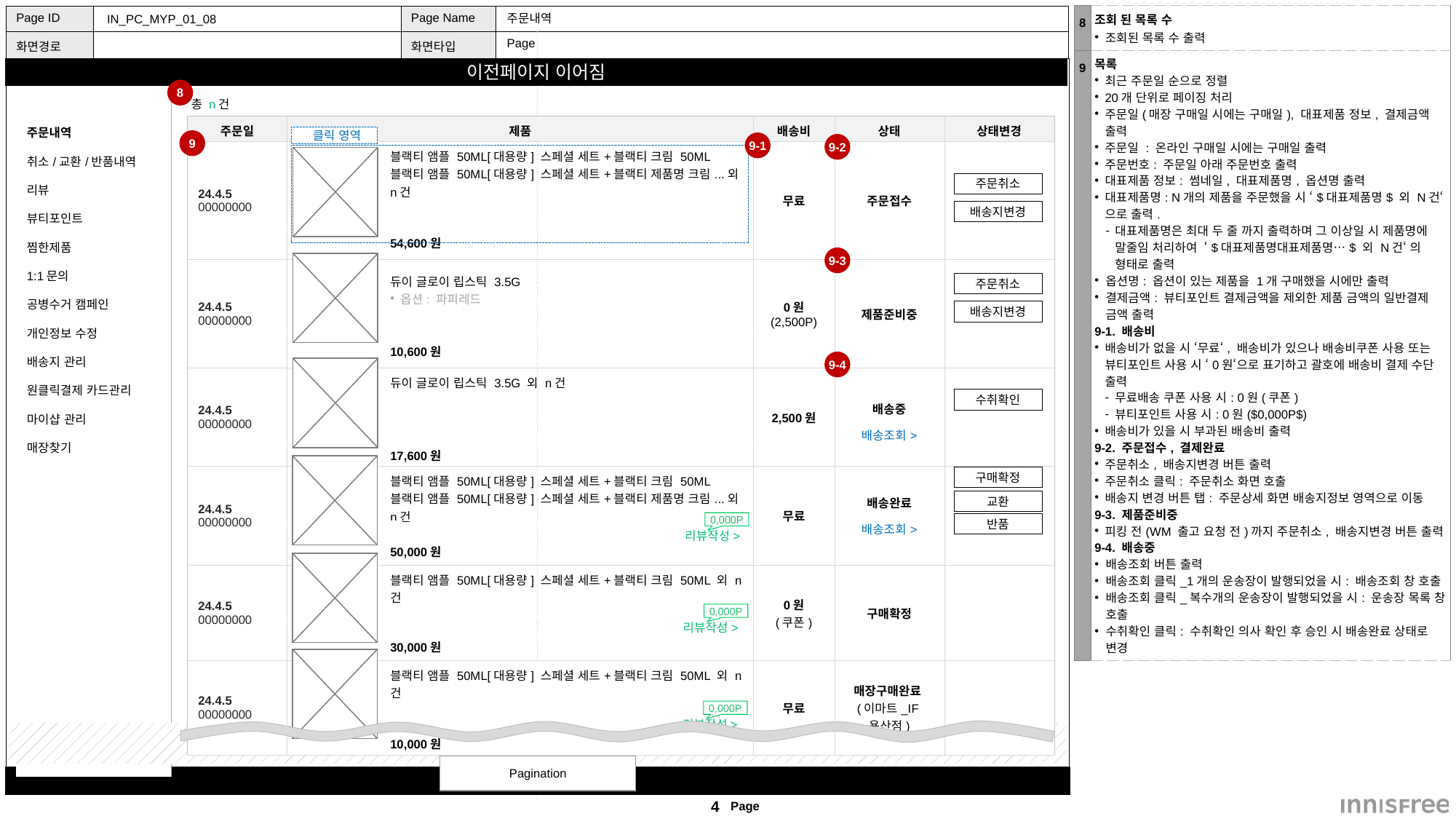

| 8 | 조회 된 목록 수 조회된 목록 수 출력 |
| --- | --- |
| 9 | 목록 최근 주문일 순으로 정렬 20개 단위로 페이징 처리 주문일(매장 구매일 시에는 구매일), 대표제품 정보, 결제금액 출력 주문일 : 온라인 구매일 시에는 구매일 출력 주문번호: 주문일 아래 주문번호 출력 대표제품 정보: 썸네일, 대표제품명, 옵션명 출력 대표제품명: N개의 제품을 주문했을 시 ‘$대표제품명$ 외 N건‘ 으로 출력. 대표제품명은 최대 두 줄 까지 출력하며 그 이상일 시 제품명에 말줄임 처리하여 ‘$대표제품명대표제품명…$ 외 N건‘ 의 형태로 출력 옵션명: 옵션이 있는 제품을 1개 구매했을 시에만 출력 결제금액: 뷰티포인트 결제금액을 제외한 제품 금액의 일반결제 금액 출력 9-1. 배송비 배송비가 없을 시 ‘무료‘, 배송비가 있으나 배송비쿠폰 사용 또는 뷰티포인트 사용 시 ‘0원‘으로 표기하고 괄호에 배송비 결제 수단 출력 무료배송 쿠폰 사용 시: 0원(쿠폰) 뷰티포인트 사용 시: 0원($0,000P$) 배송비가 있을 시 부과된 배송비 출력 9-2. 주문접수, 결제완료 주문취소, 배송지변경 버튼 출력 주문취소 클릭: 주문취소 화면 호출 배송지 변경 버튼 탭: 주문상세 화면 배송지정보 영역으로 이동 9-3. 제품준비중 피킹 전(WM 출고 요청 전)까지 주문취소, 배송지변경 버튼 출력 9-4. 배송중 배송조회 버튼 출력 배송조회 클릭\_1개의 운송장이 발행되었을 시: 배송조회 창 호출 배송조회 클릭\_복수개의 운송장이 발행되었을 시: 운송장 목록 창 호출 수취확인 클릭: 수취확인 의사 확인 후 승인 시 배송완료 상태로 변경 |
 IN_PC_MYP_01_08
# 주문내역
Page
8
| 주문내역 |
| --- |
| 취소/교환/반품내역 |
| 리뷰 |
| 뷰티포인트 |
| 찜한제품 |
| 1:1문의 |
| 공병수거 캠페인 |
| 개인정보 수정 |
| 배송지 관리 |
| 원클릭결제 카드관리 |
| 마이샵 관리 |
| 매장찾기 |
|  |
총 n건
| 주문일 | 제품 |  | 배송비 | 상태 | 상태변경 |
| --- | --- | --- | --- | --- | --- |
| 24.4.5 00000000 |  | 블랙티 앰플 50ML[대용량] 스페셜 세트+블랙티 크림 50ML 블랙티 앰플 50ML[대용량] 스페셜 세트+블랙티 제품명 크림...외 n건 | 무료 | 주문접수 |  |
|  |  | 54,600원 |  |  |  |
| 24.4.5 00000000 |  | 듀이 글로이 립스틱 3.5G 옵션: 파피레드 | 0원 (2,500P) | 제품준비중 |  |
|  |  | 10,600원 |  |  |  |
| 24.4.5 00000000 |  | 듀이 글로이 립스틱 3.5G 외 n건 | 2,500원 | 배송중 배송조회> |  |
|  |  | 17,600원 |  |  |  |
| 24.4.5 00000000 |  | 블랙티 앰플 50ML[대용량] 스페셜 세트+블랙티 크림 50ML 블랙티 앰플 50ML[대용량] 스페셜 세트+블랙티 제품명 크림...외 n건 | 무료 | 배송완료 배송조회> |  |
|  |  | 50,000원 |  |  |  |
| 24.4.5 00000000 |  | 블랙티 앰플 50ML[대용량] 스페셜 세트+블랙티 크림 50ML 외 n건 | 0원 (쿠폰) | 구매확정 |  |
|  |  | 30,000원 |  |  |  |
| 24.4.5 00000000 |  | 블랙티 앰플 50ML[대용량] 스페셜 세트+블랙티 크림 50ML 외 n건 | 무료 | 매장구매완료(이마트\_IF용산점) |  |
|  |  | 10,000원 |  |  |  |
 클릭 영역
9
9-1
9-2

주문취소
배송지변경
9-3

주문취소
배송지변경
9-4

수취확인

구매확정
교환
반품
0,000P
리뷰작성>

0,000P
리뷰작성>

0,000P
리뷰작성>

FOOTER
Pagination